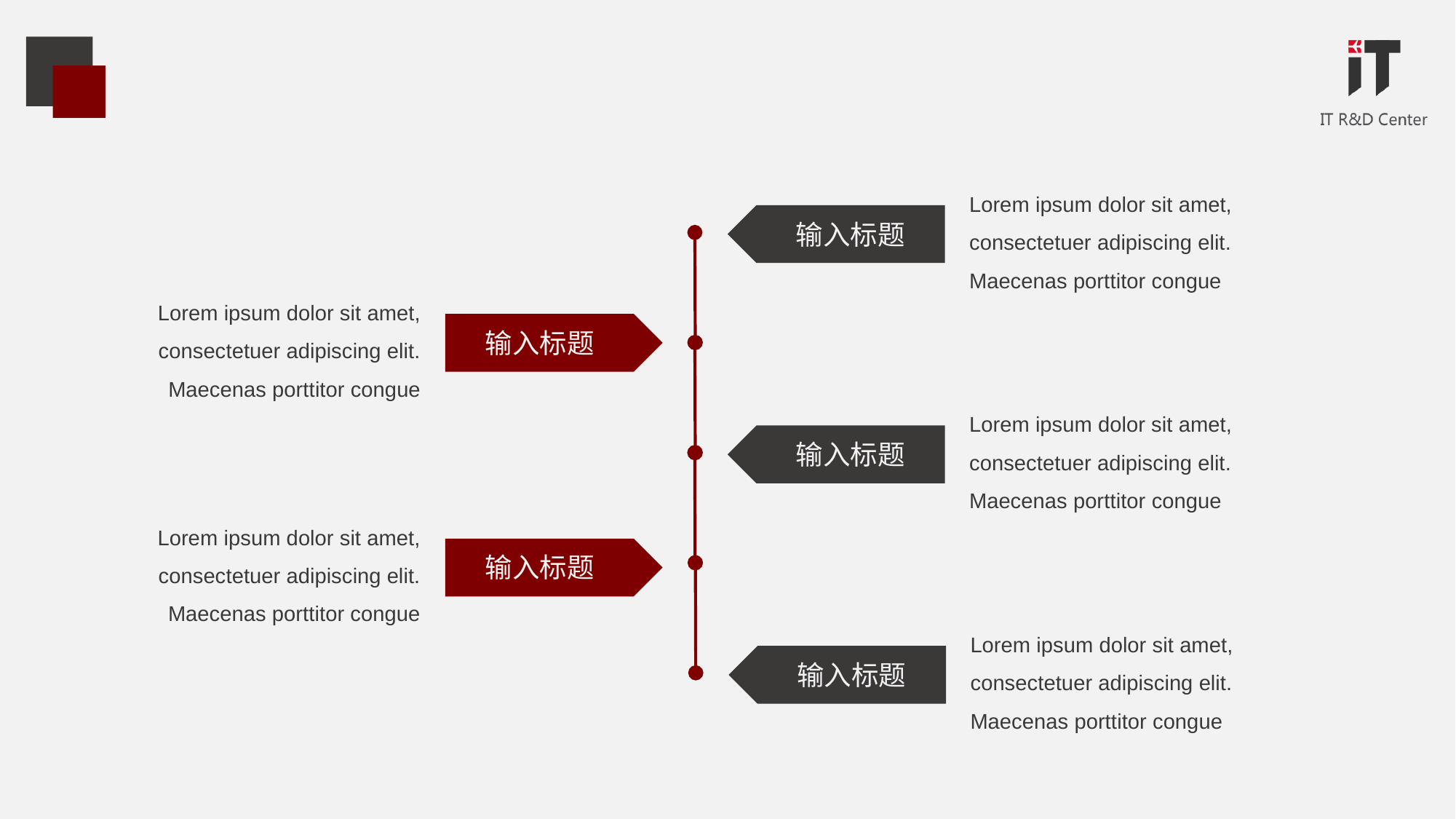

#
Lorem ipsum dolor sit amet, consectetuer adipiscing elit. Maecenas porttitor congue

输入标题
Lorem ipsum dolor sit amet, consectetuer adipiscing elit. Maecenas porttitor congue

输入标题
Lorem ipsum dolor sit amet, consectetuer adipiscing elit. Maecenas porttitor congue

输入标题
Lorem ipsum dolor sit amet, consectetuer adipiscing elit. Maecenas porttitor congue

输入标题
Lorem ipsum dolor sit amet, consectetuer adipiscing elit. Maecenas porttitor congue

输入标题